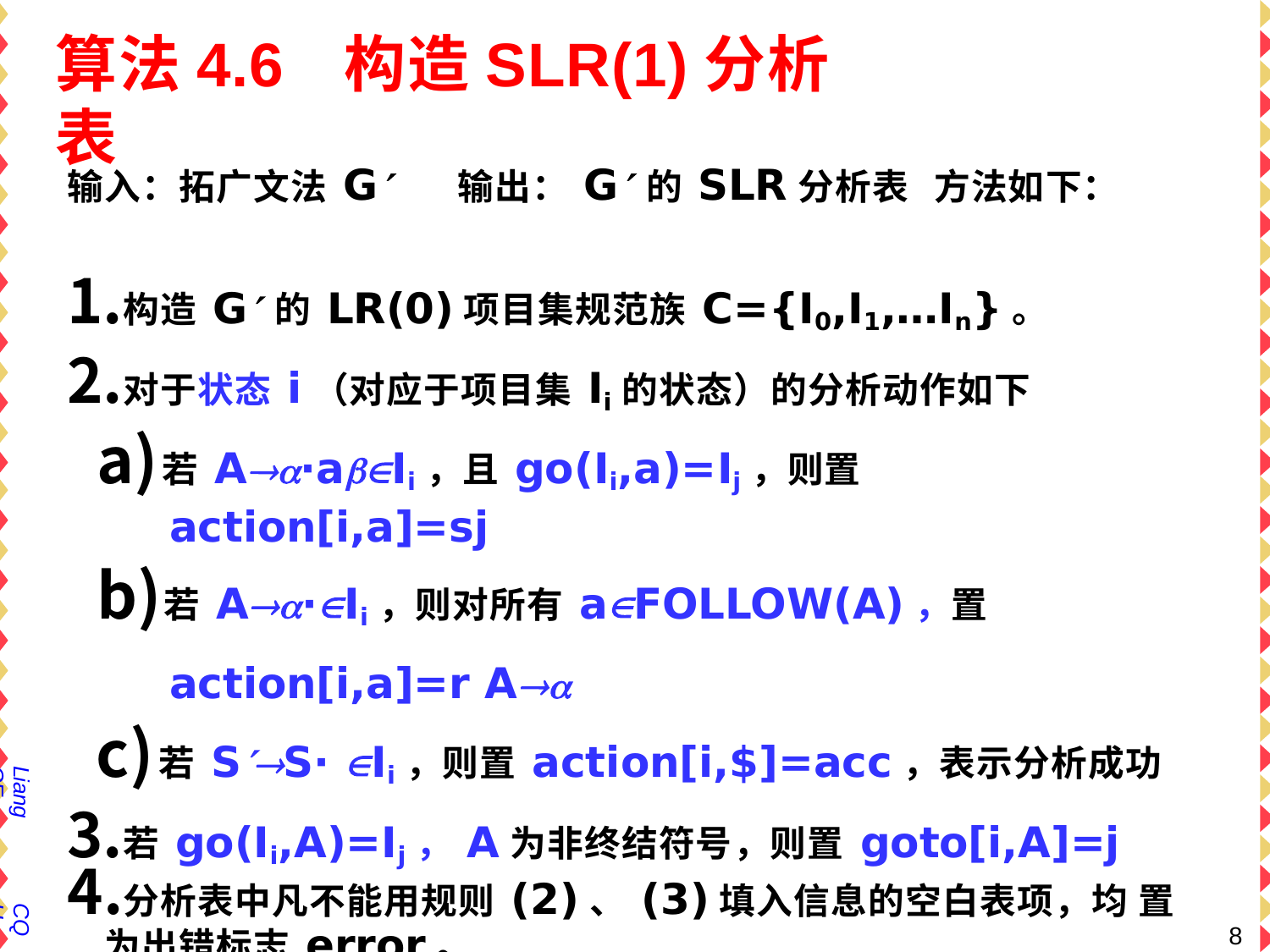

# 算法4.6	构造SLR(1)分析表
输入：拓广文法G′	输出：G′的SLR分析表	方法如下：

构造G′的LR(0)项目集规范族C={I0,I1,…In}。
对于状态i（对应于项目集Ii的状态）的分析动作如下
若A→α·aβ∈Ii，且go(Ii,a)=Ij，则置
action[i,a]=sj
若A→α·∈Ii，则对所有a∈FOLLOW(A)，置
action[i,a]=r A→α
若S′→S· ∈Ii，则置action[i,$]=acc，表示分析成功
若go(Ii,A)=Ij，A为非终结符号，则置goto[i,A]=j
分析表中凡不能用规则(2)、(3)填入信息的空白表项，均 置为出错标志error。
分析程序的初态是包含项目S′→S的有效项目集所对应的状 态。
Liang GE
CQU
86